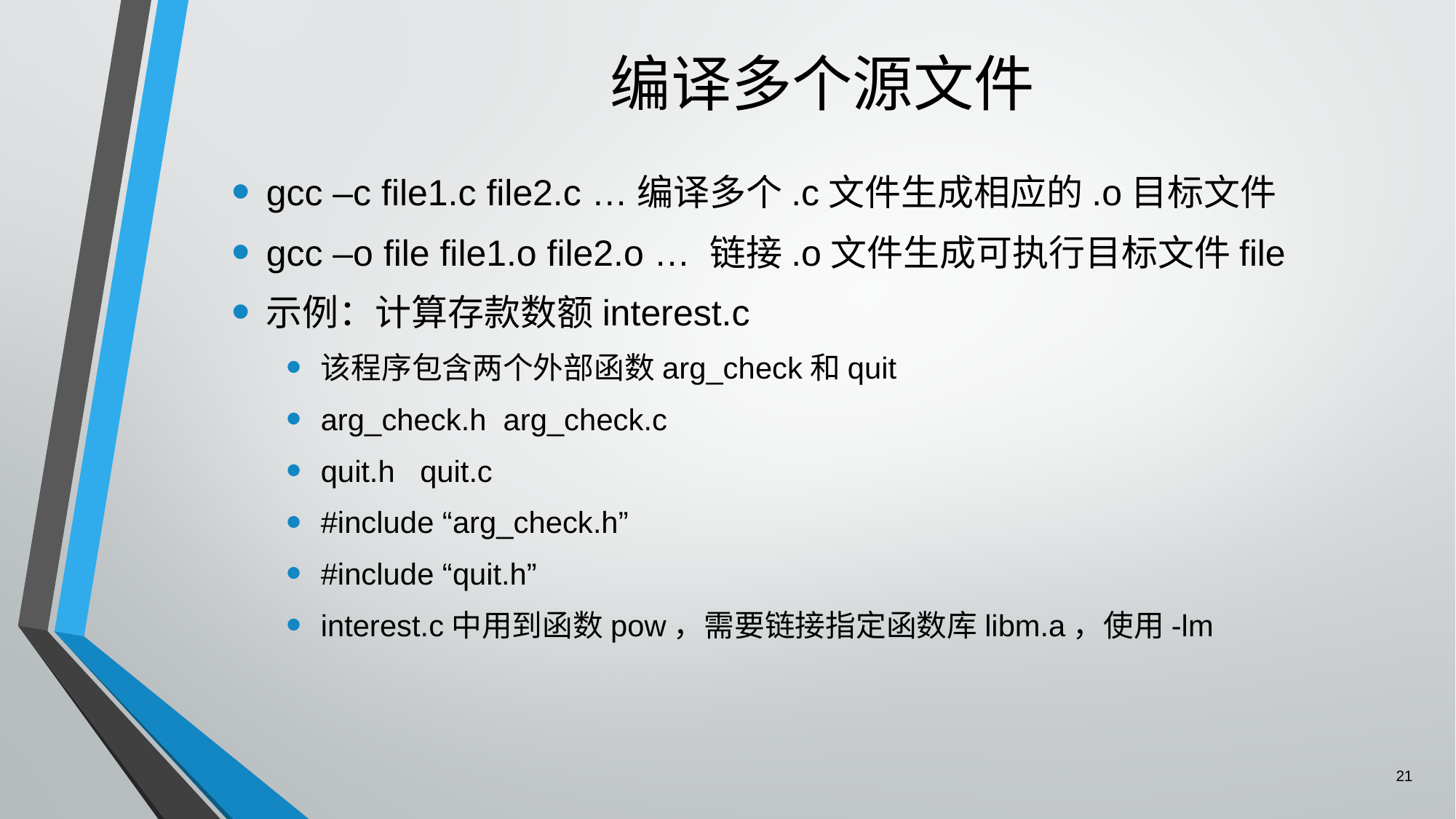

# 编译多个源文件
gcc –c file1.c file2.c …编译多个.c文件生成相应的.o目标文件
gcc –o file file1.o file2.o … 链接.o文件生成可执行目标文件file
示例：计算存款数额interest.c
该程序包含两个外部函数arg_check和quit
arg_check.h  arg_check.c
quit.h   quit.c
#include “arg_check.h”
#include “quit.h”
interest.c中用到函数pow，需要链接指定函数库libm.a，使用-lm
21